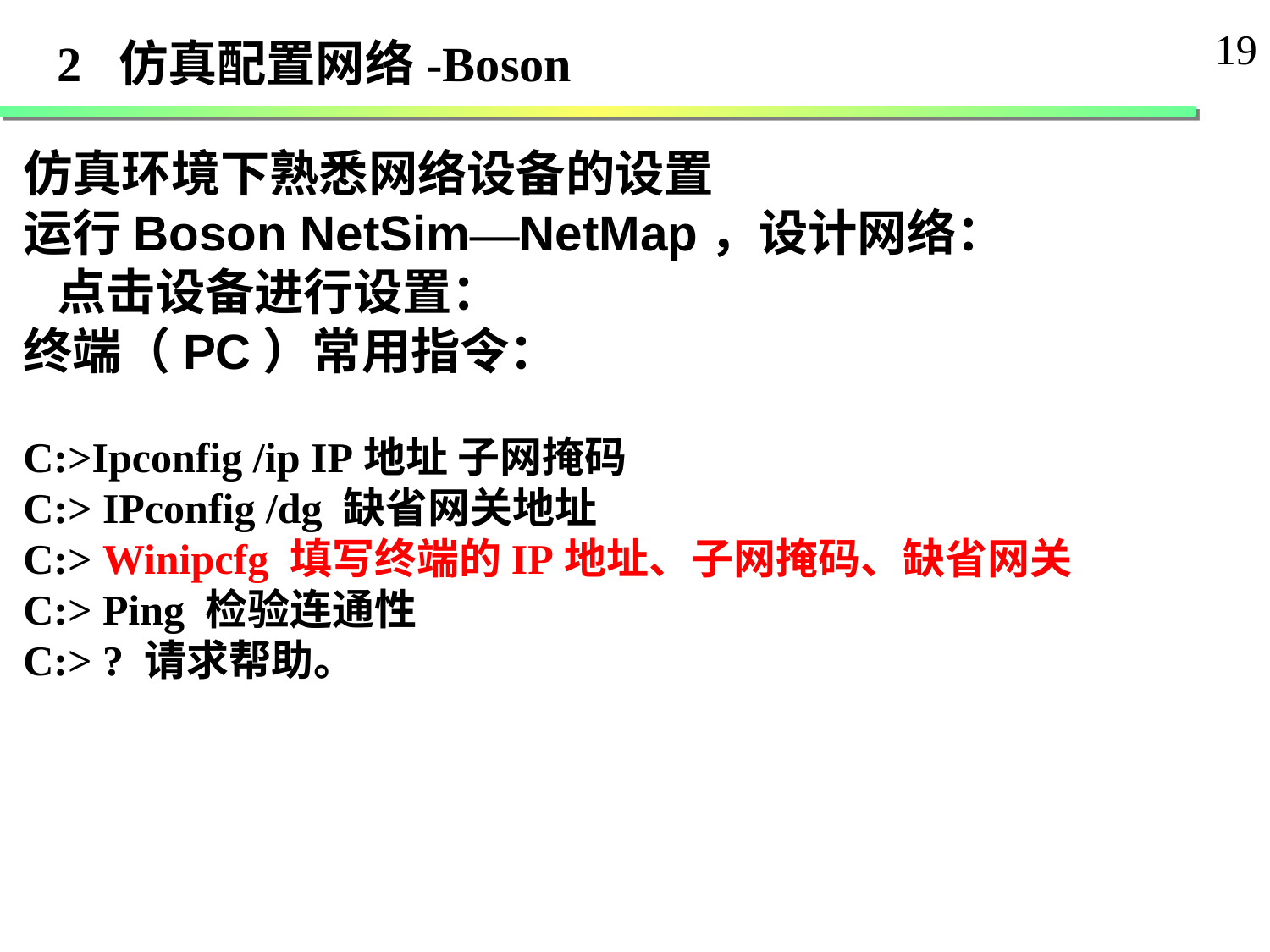

19
2  仿真配置网络-Boson

仿真环境下熟悉网络设备的设置
运行Boson NetSim—NetMap，设计网络：
  点击设备进行设置：
终端（PC）常用指令：

C:>Ipconfig /ip IP地址 子网掩码
C:> IPconfig /dg 缺省网关地址
C:> Winipcfg 填写终端的IP地址、子网掩码、缺省网关
C:> Ping 检验连通性
C:> ? 请求帮助。